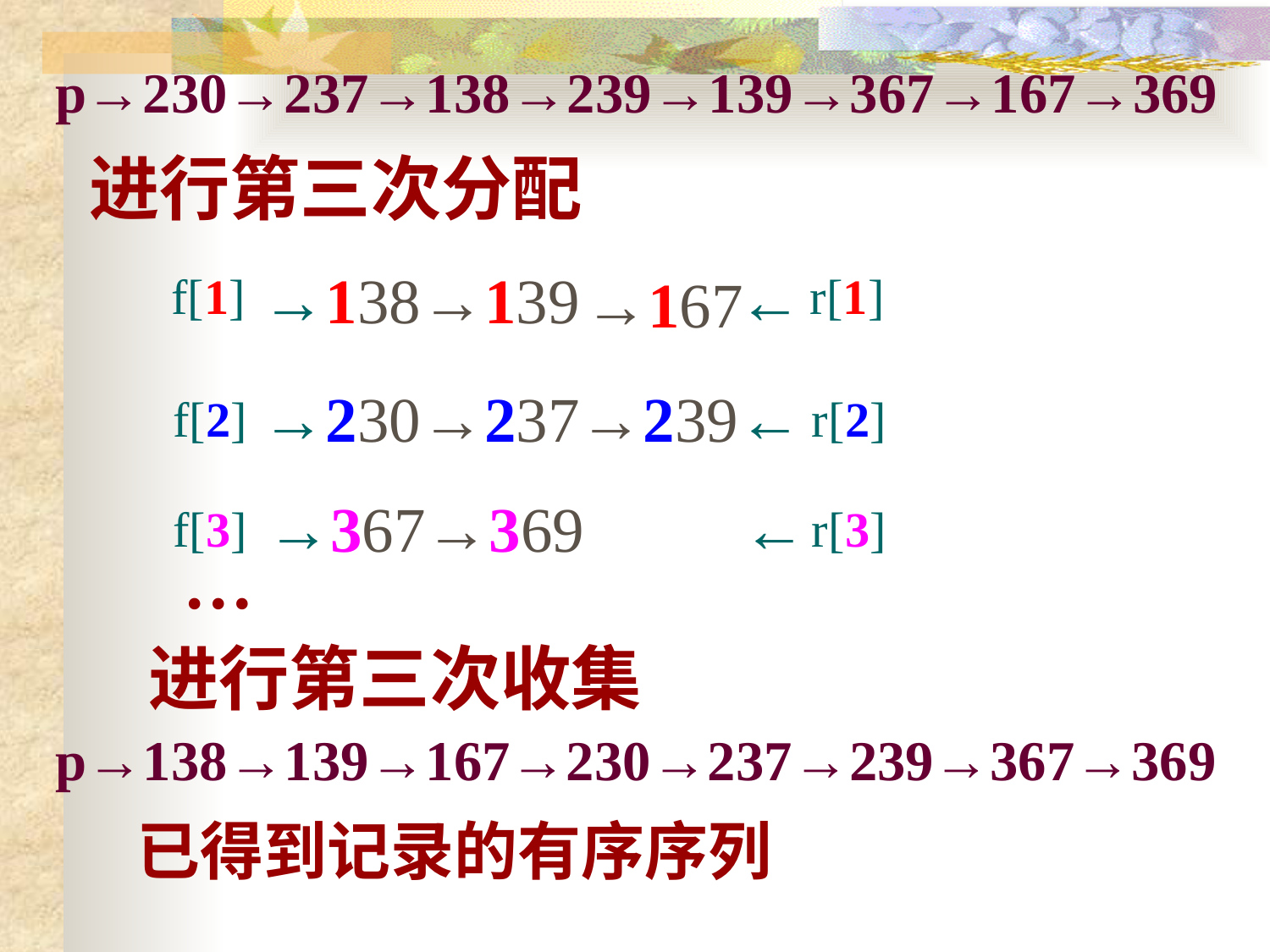

p→230→237→138→239→139→367→167→369
进行第三次分配
f[1]                                              r[1]
f[2]                                              r[2]
f[3]                                              r[3]
…
→138                    ←
→139
→167
→230                    ←
→237
→239
→367                    ←
→369
  进行第三次收集
p→138→139→167
→230→237→239
→367→369
已得到记录的有序序列